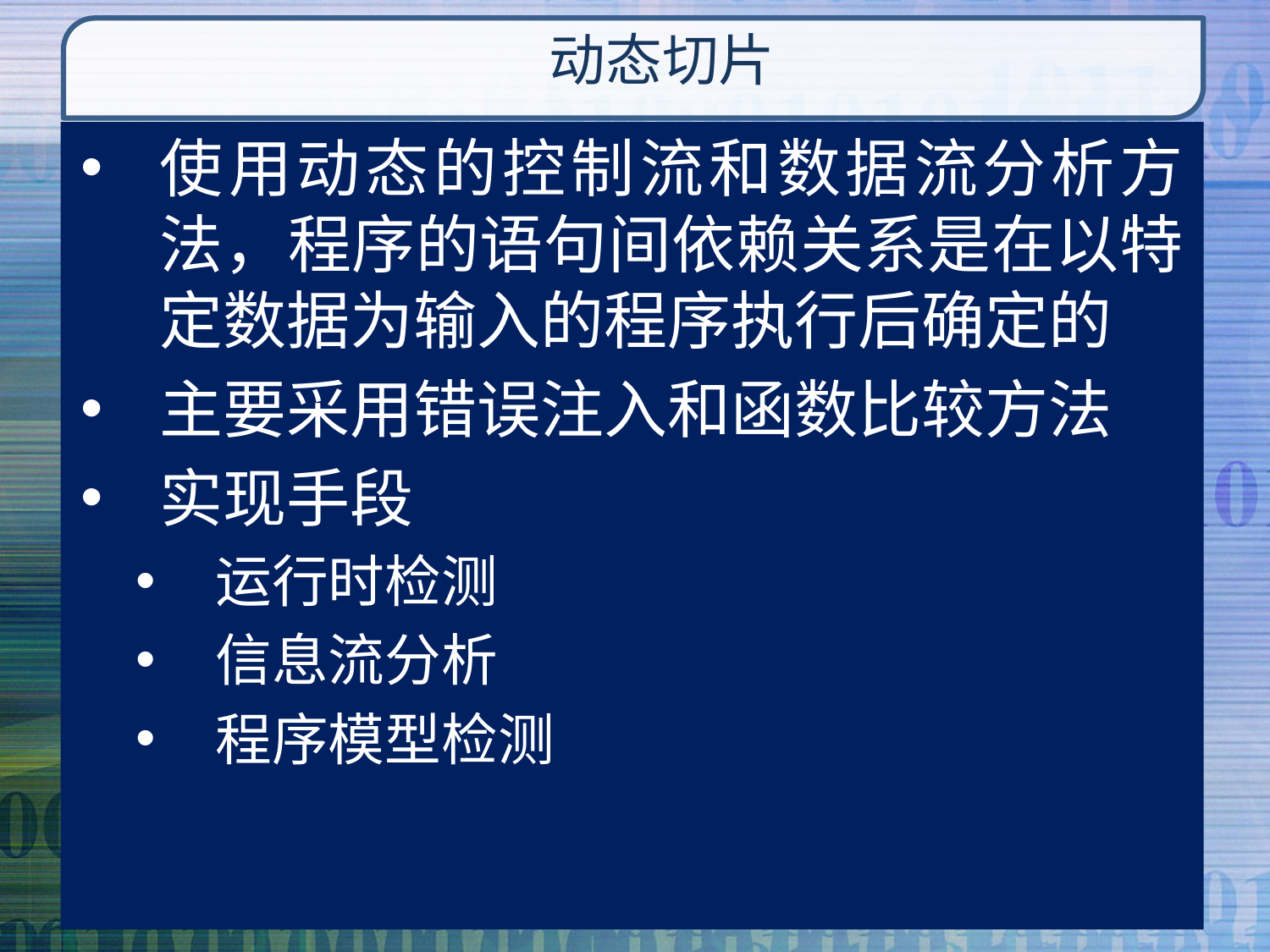

# 动态切片
使用动态的控制流和数据流分析方法，程序的语句间依赖关系是在以特定数据为输入的程序执行后确定的
主要采用错误注入和函数比较方法
实现手段
运行时检测
信息流分析
程序模型检测